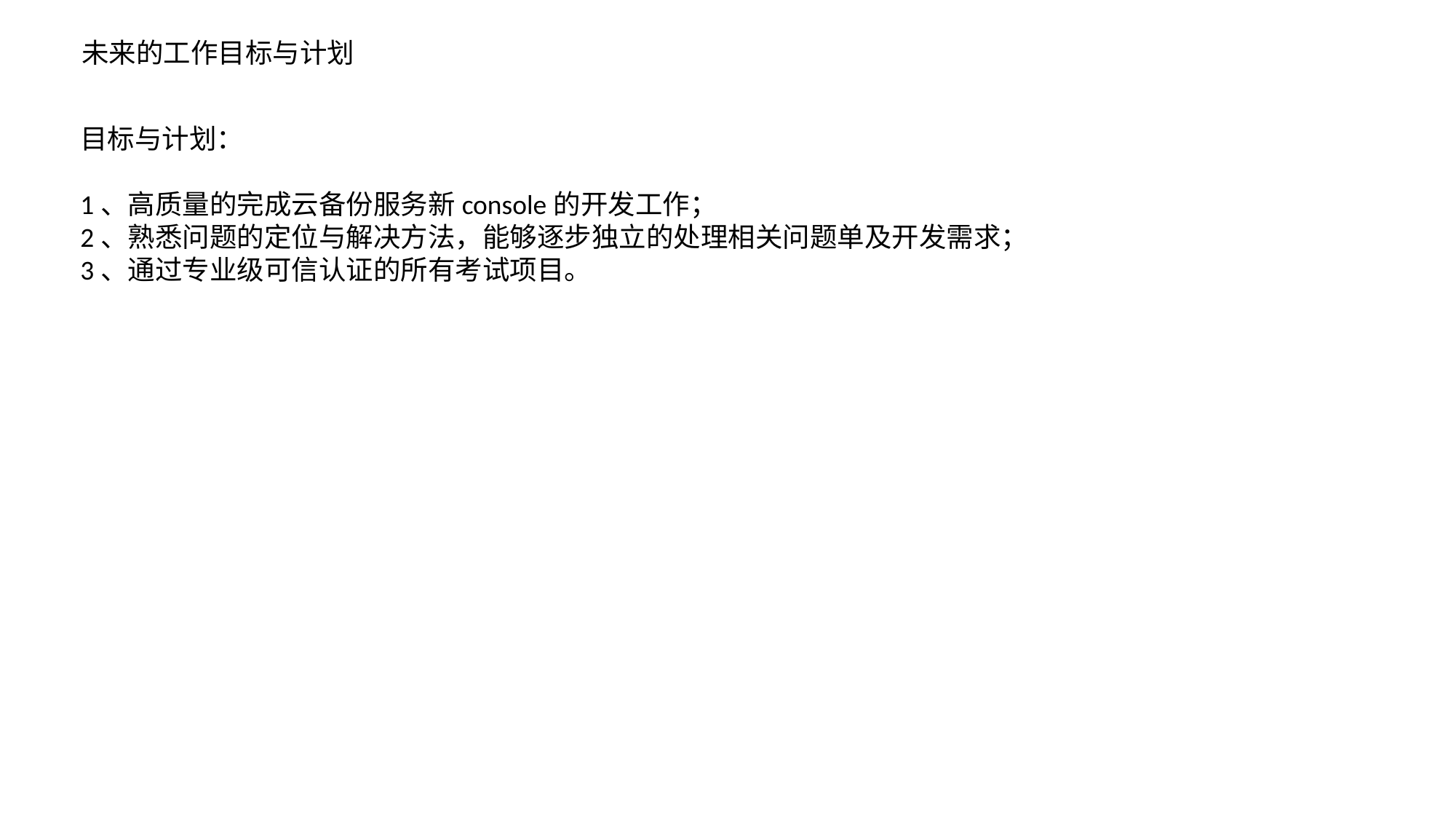

未来的工作目标与计划
目标与计划：

1、高质量的完成云备份服务新console的开发工作；
2、熟悉问题的定位与解决方法，能够逐步独立的处理相关问题单及开发需求；
3、通过专业级可信认证的所有考试项目。